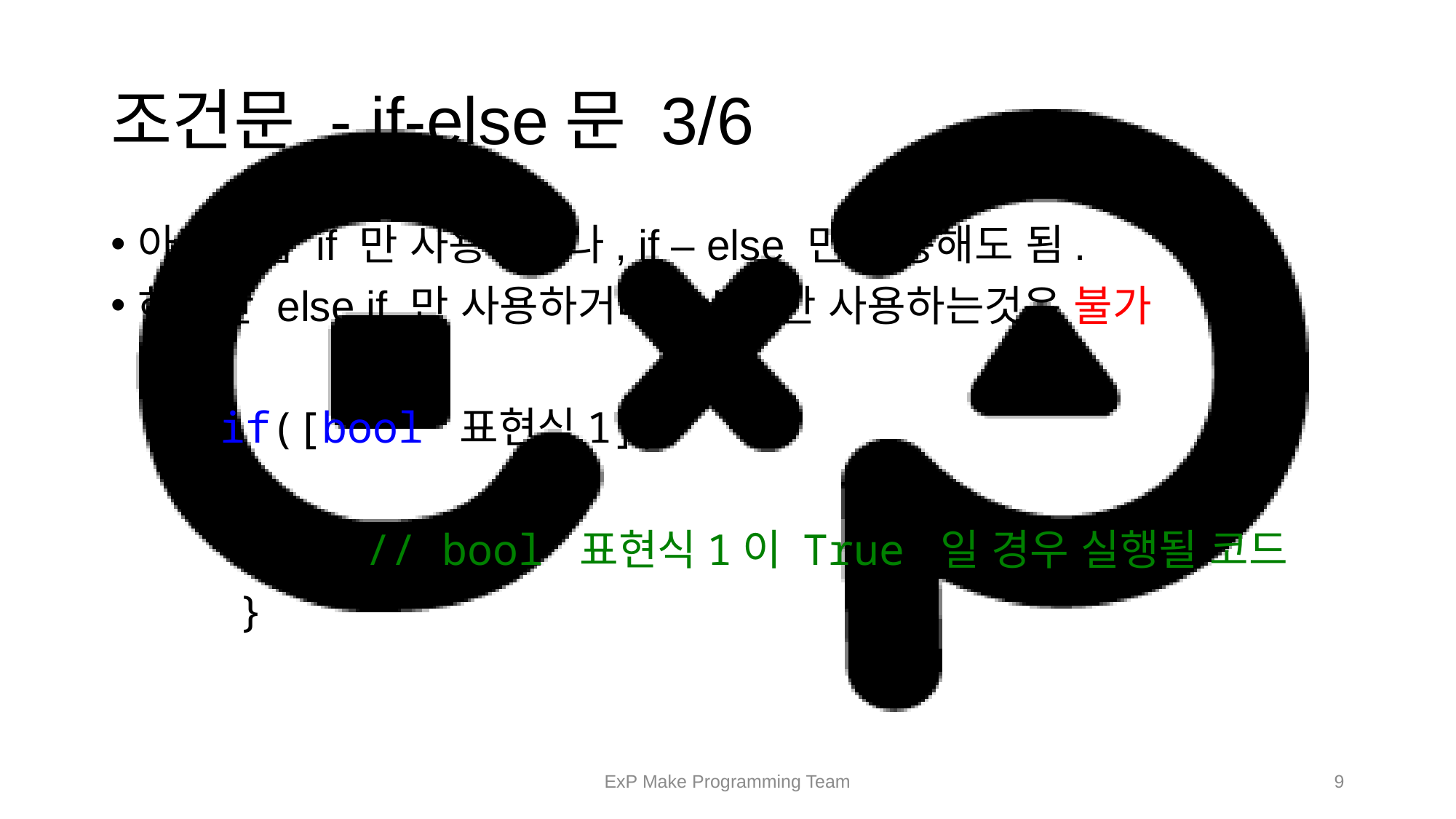

# 조건문 - if-else문 3/6
아래처럼 if 만 사용하거나, if – else 만 사용해도 됨.
하지만 else if 만 사용하거나, else만 사용하는것은 불가

	if([bool 표현식1])
     {
          // bool 표현식1이 True 일 경우 실행될 코드
     }
ExP Make Programming Team
9